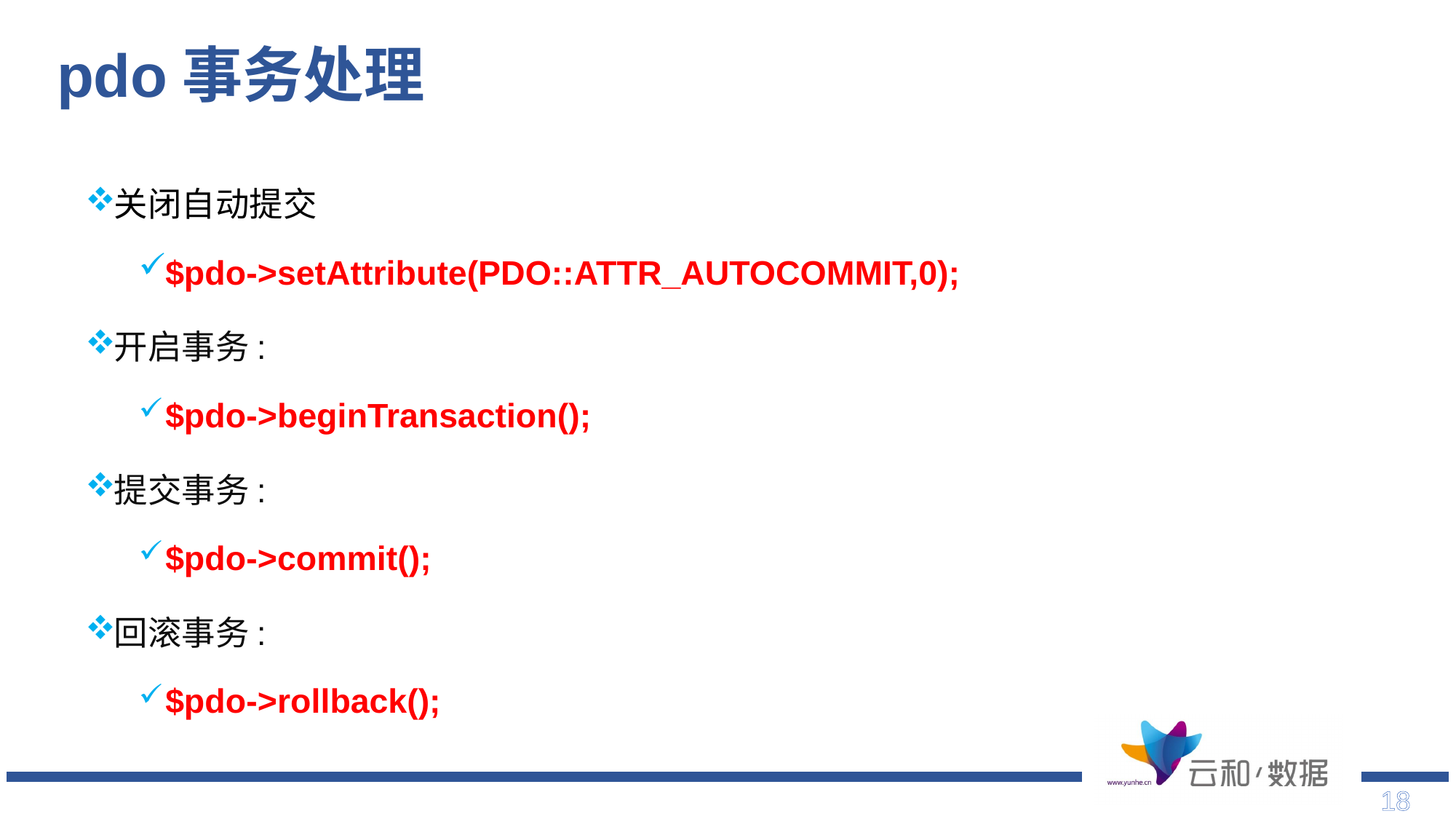

# pdo事务处理
关闭自动提交
$pdo->setAttribute(PDO::ATTR_AUTOCOMMIT,0);
开启事务:
$pdo->beginTransaction();
提交事务:
$pdo->commit();
回滚事务:
$pdo->rollback();